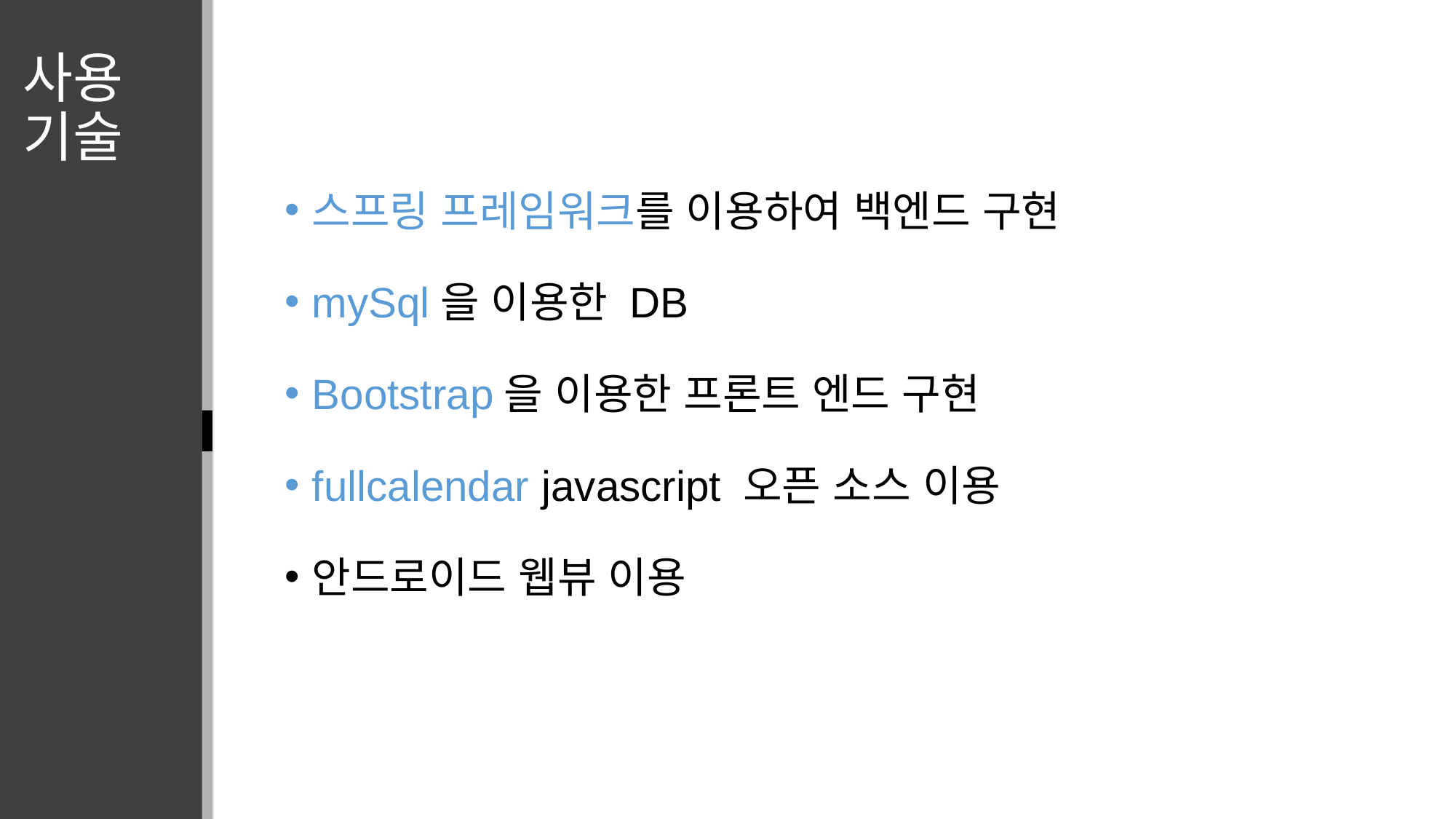

사용
기술
스프링 프레임워크를 이용하여 백엔드 구현
mySql을 이용한 DB
Bootstrap을 이용한 프론트 엔드 구현
fullcalendar javascript 오픈 소스 이용
안드로이드 웹뷰 이용